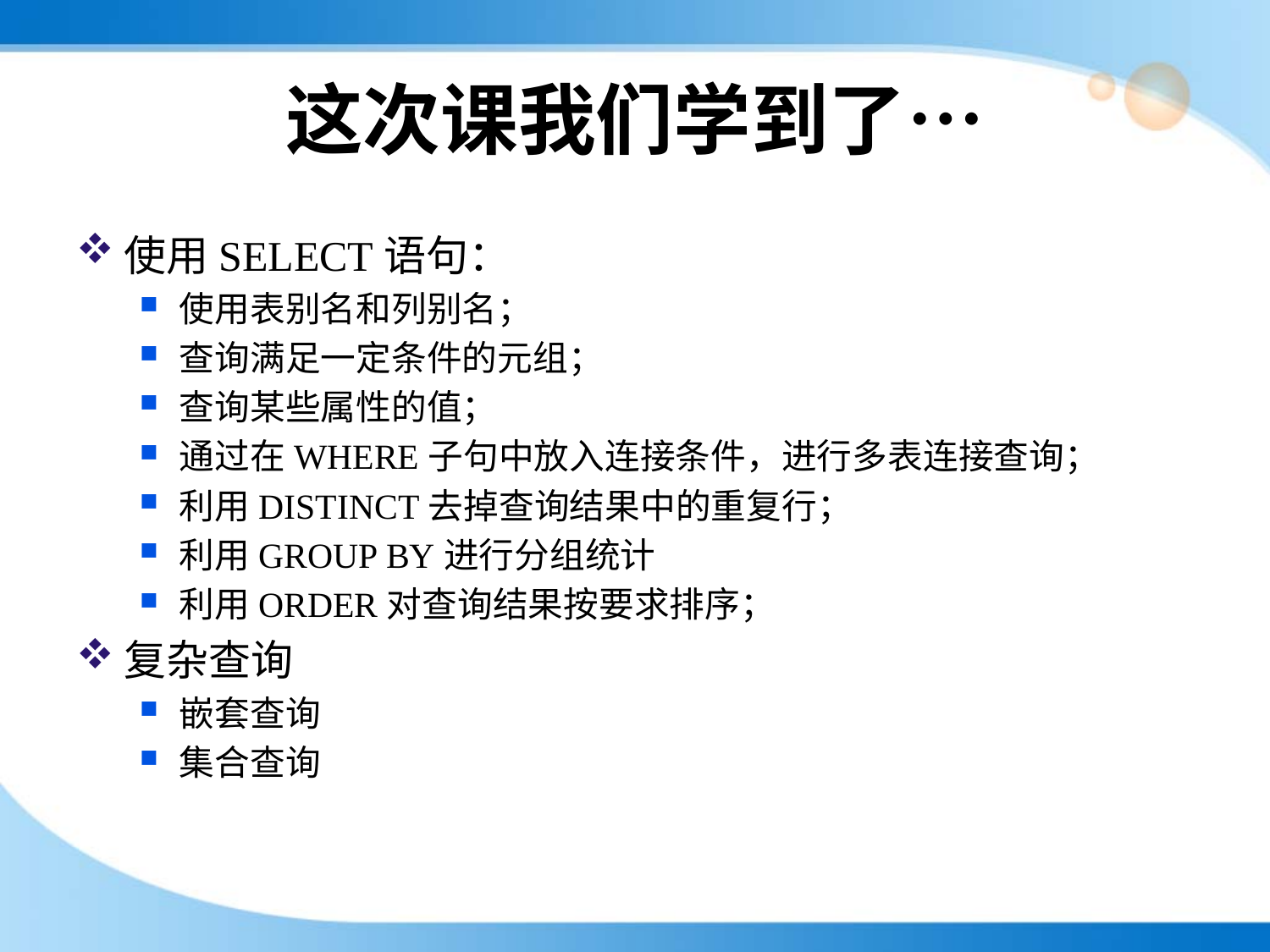

# 这次课我们学到了…
使用SELECT语句：
使用表别名和列别名；
查询满足一定条件的元组；
查询某些属性的值；
通过在WHERE子句中放入连接条件，进行多表连接查询；
利用DISTINCT去掉查询结果中的重复行；
利用GROUP BY进行分组统计
利用ORDER对查询结果按要求排序；
复杂查询
嵌套查询
集合查询